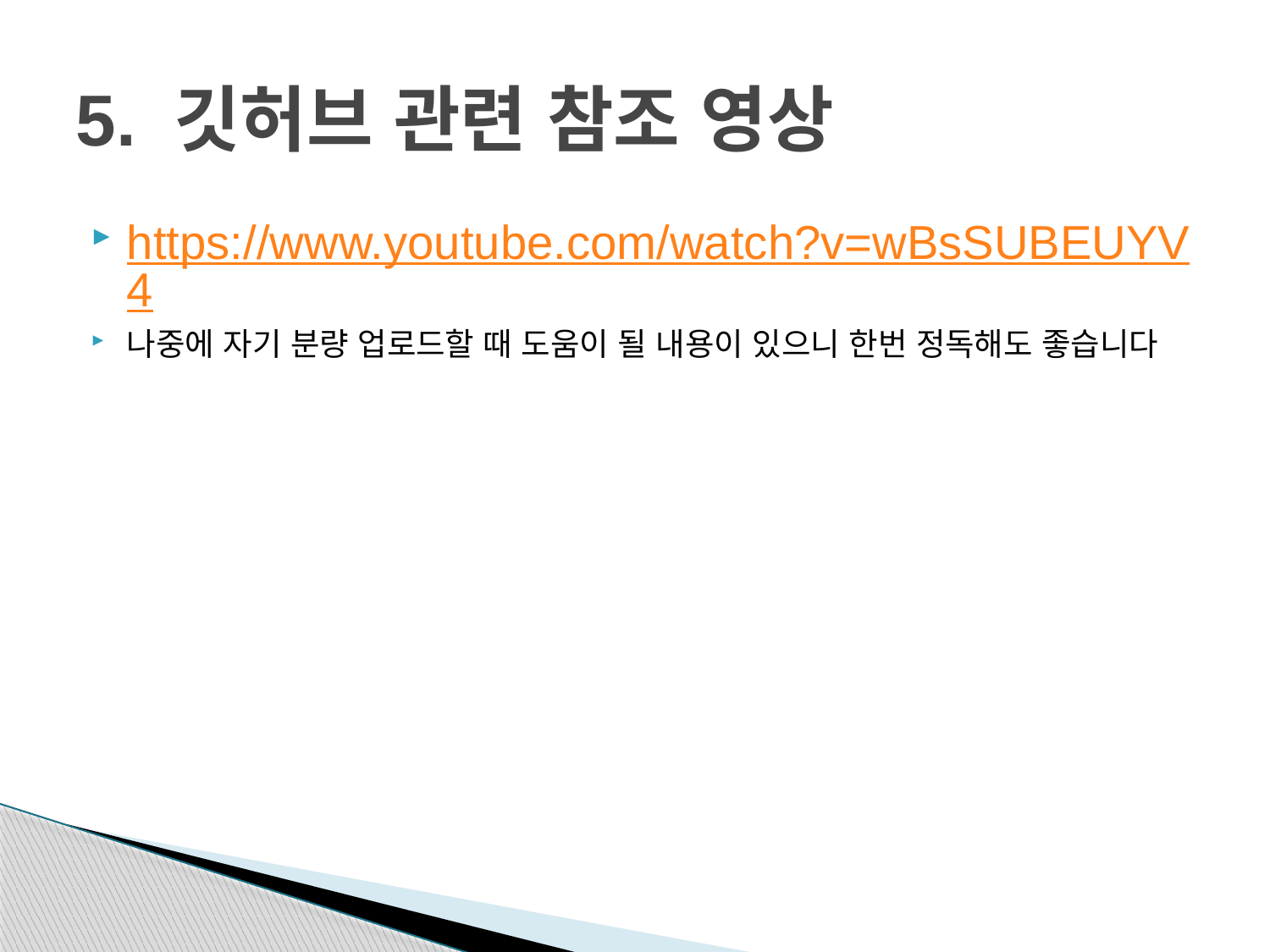

# 5. 깃허브 관련 참조 영상
https://www.youtube.com/watch?v=wBsSUBEUYV4
나중에 자기 분량 업로드할 때 도움이 될 내용이 있으니 한번 정독해도 좋습니다